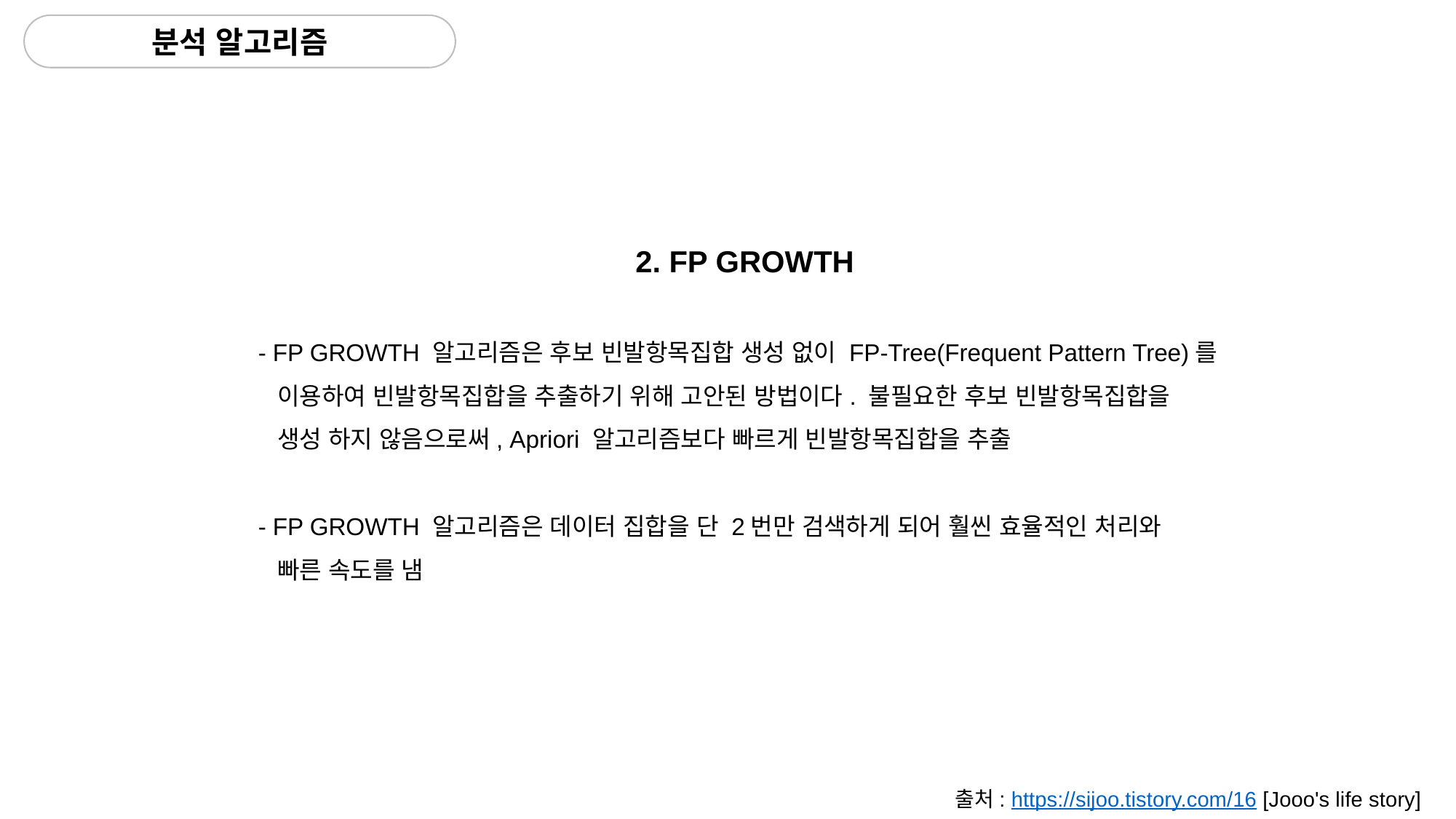

분석 알고리즘
2. FP GROWTH
- FP GROWTH 알고리즘은 후보 빈발항목집합 생성 없이 FP-Tree(Frequent Pattern Tree)를
  이용하여 빈발항목집합을 추출하기 위해 고안된 방법이다. 불필요한 후보 빈발항목집합을
  생성 하지 않음으로써, Apriori 알고리즘보다 빠르게 빈발항목집합을 추출

- FP GROWTH 알고리즘은 데이터 집합을 단 2번만 검색하게 되어 훨씬 효율적인 처리와
  빠른 속도를 냄
출처: https://sijoo.tistory.com/16 [Jooo's life story]